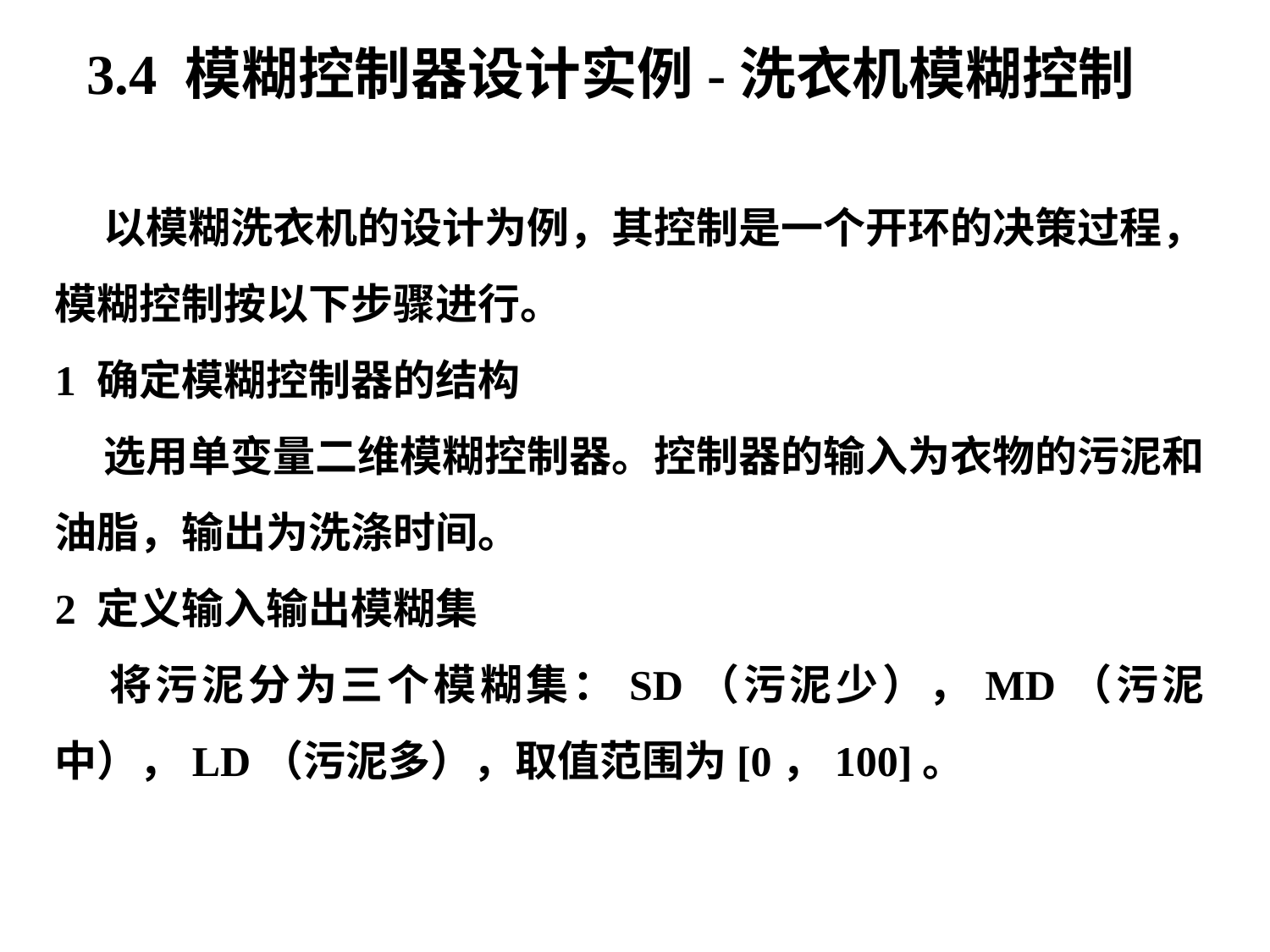

3.4 模糊控制器设计实例-洗衣机模糊控制
    以模糊洗衣机的设计为例，其控制是一个开环的决策过程，模糊控制按以下步骤进行。
1 确定模糊控制器的结构
    选用单变量二维模糊控制器。控制器的输入为衣物的污泥和油脂，输出为洗涤时间。
2 定义输入输出模糊集
   将污泥分为三个模糊集：SD（污泥少），MD（污泥中），LD（污泥多），取值范围为[0，100]。